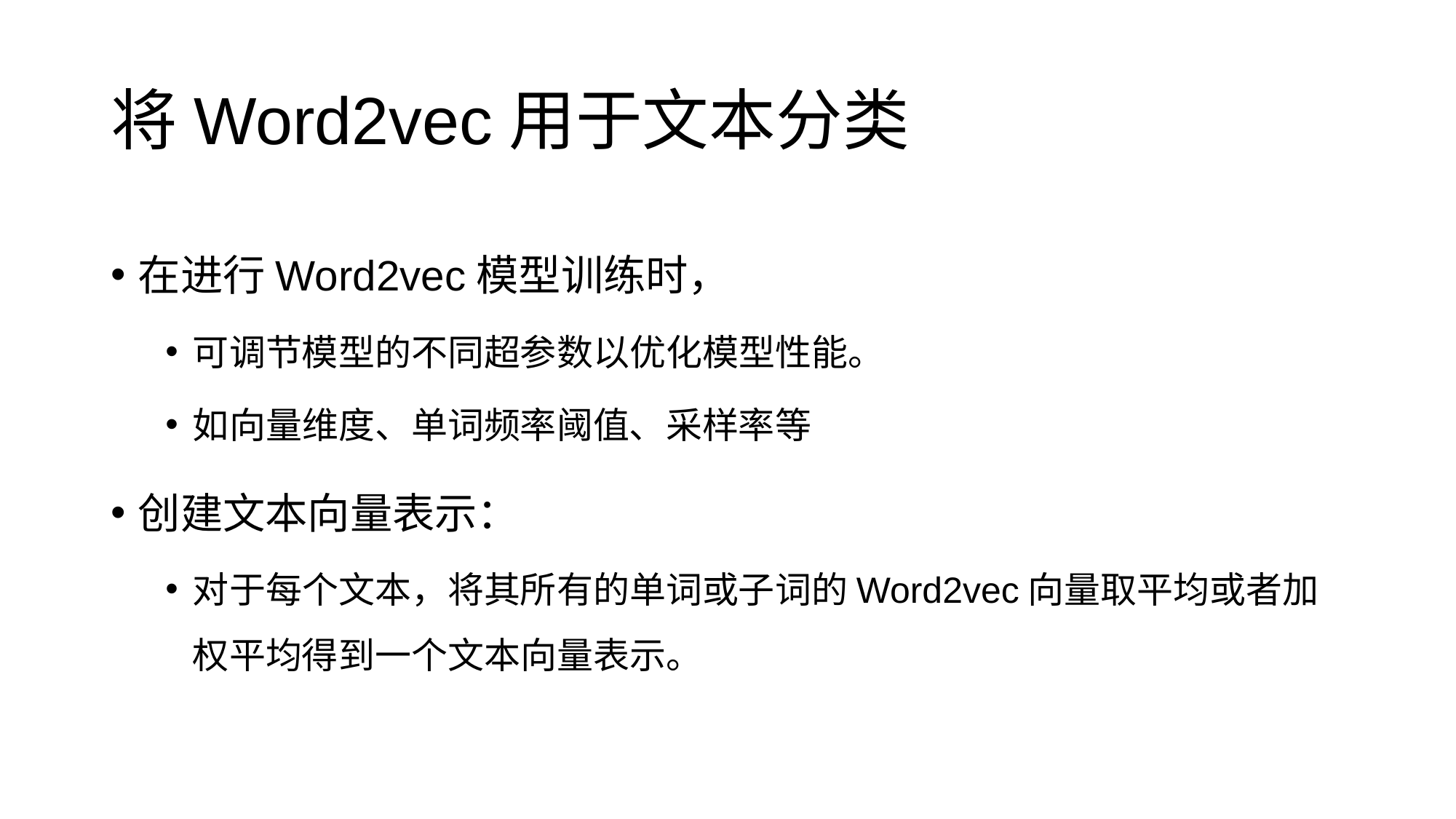

# 将Word2vec用于文本分类
在进行Word2vec模型训练时，
可调节模型的不同超参数以优化模型性能。
如向量维度、单词频率阈值、采样率等
创建文本向量表示：
对于每个文本，将其所有的单词或子词的Word2vec向量取平均或者加权平均得到一个文本向量表示。